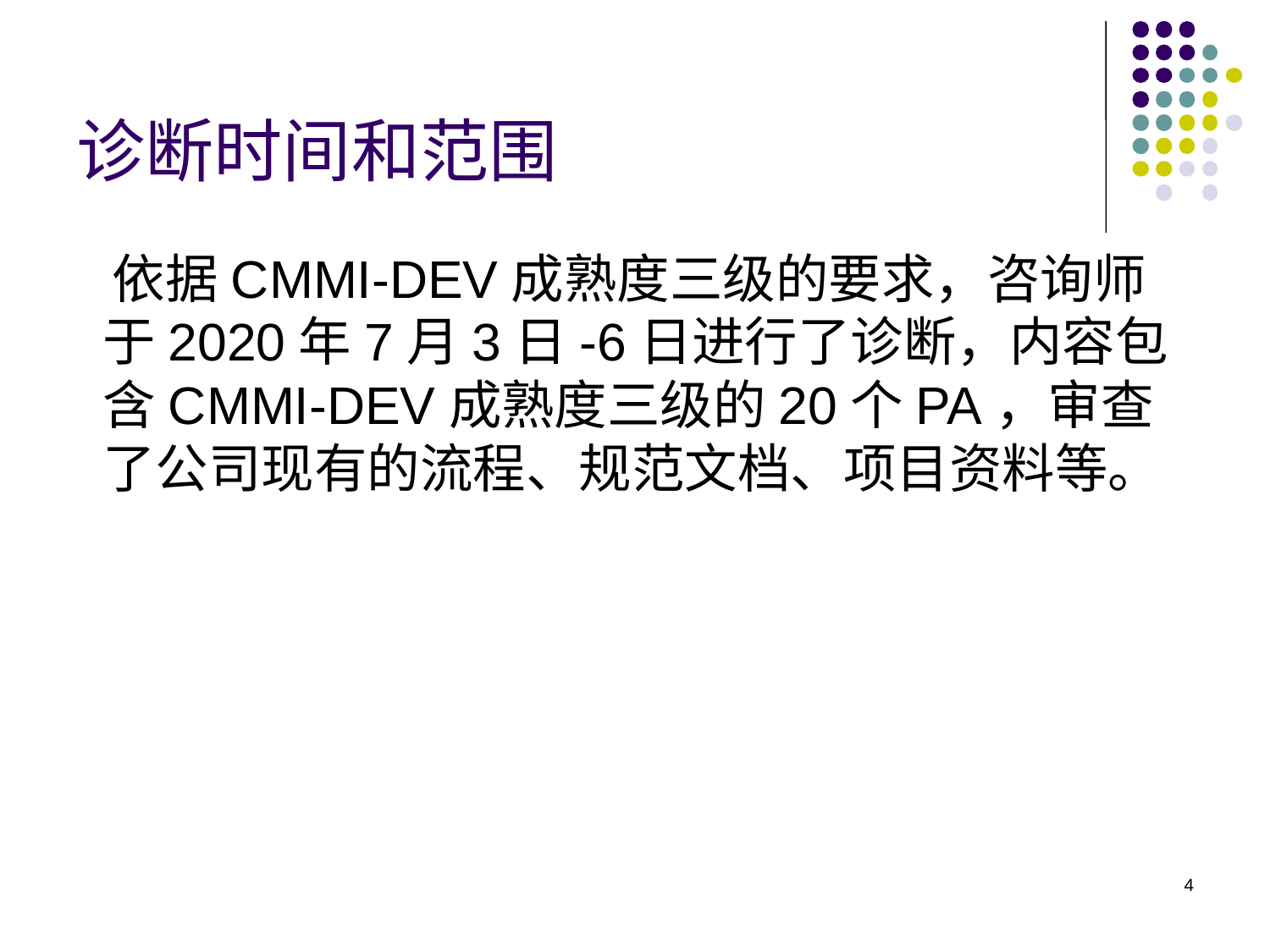

# 诊断时间和范围
  依据CMMI-DEV成熟度三级的要求，咨询师于2020年7月3日-6日进行了诊断，内容包含CMMI-DEV成熟度三级的20个PA，审查了公司现有的流程、规范文档、项目资料等。
4